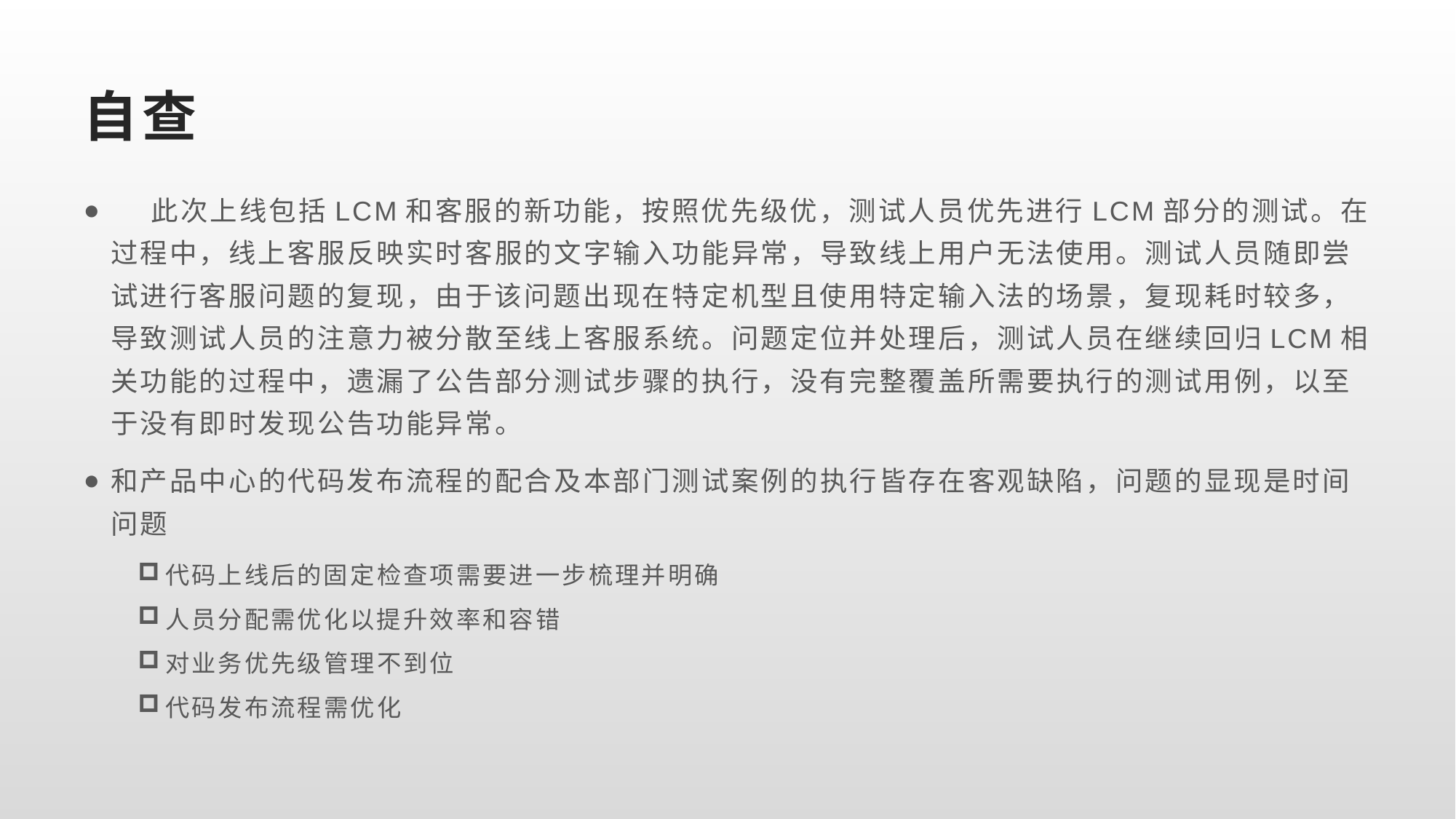

# 自查
    此次上线包括LCM和客服的新功能，按照优先级优，测试人员优先进行LCM部分的测试。在过程中，线上客服反映实时客服的文字输入功能异常，导致线上用户无法使用。测试人员随即尝试进行客服问题的复现，由于该问题出现在特定机型且使用特定输入法的场景，复现耗时较多，导致测试人员的注意力被分散至线上客服系统。问题定位并处理后，测试人员在继续回归LCM相关功能的过程中，遗漏了公告部分测试步骤的执行，没有完整覆盖所需要执行的测试用例，以至于没有即时发现公告功能异常。
和产品中心的代码发布流程的配合及本部门测试案例的执行皆存在客观缺陷，问题的显现是时间问题
代码上线后的固定检查项需要进一步梳理并明确
人员分配需优化以提升效率和容错
对业务优先级管理不到位
代码发布流程需优化